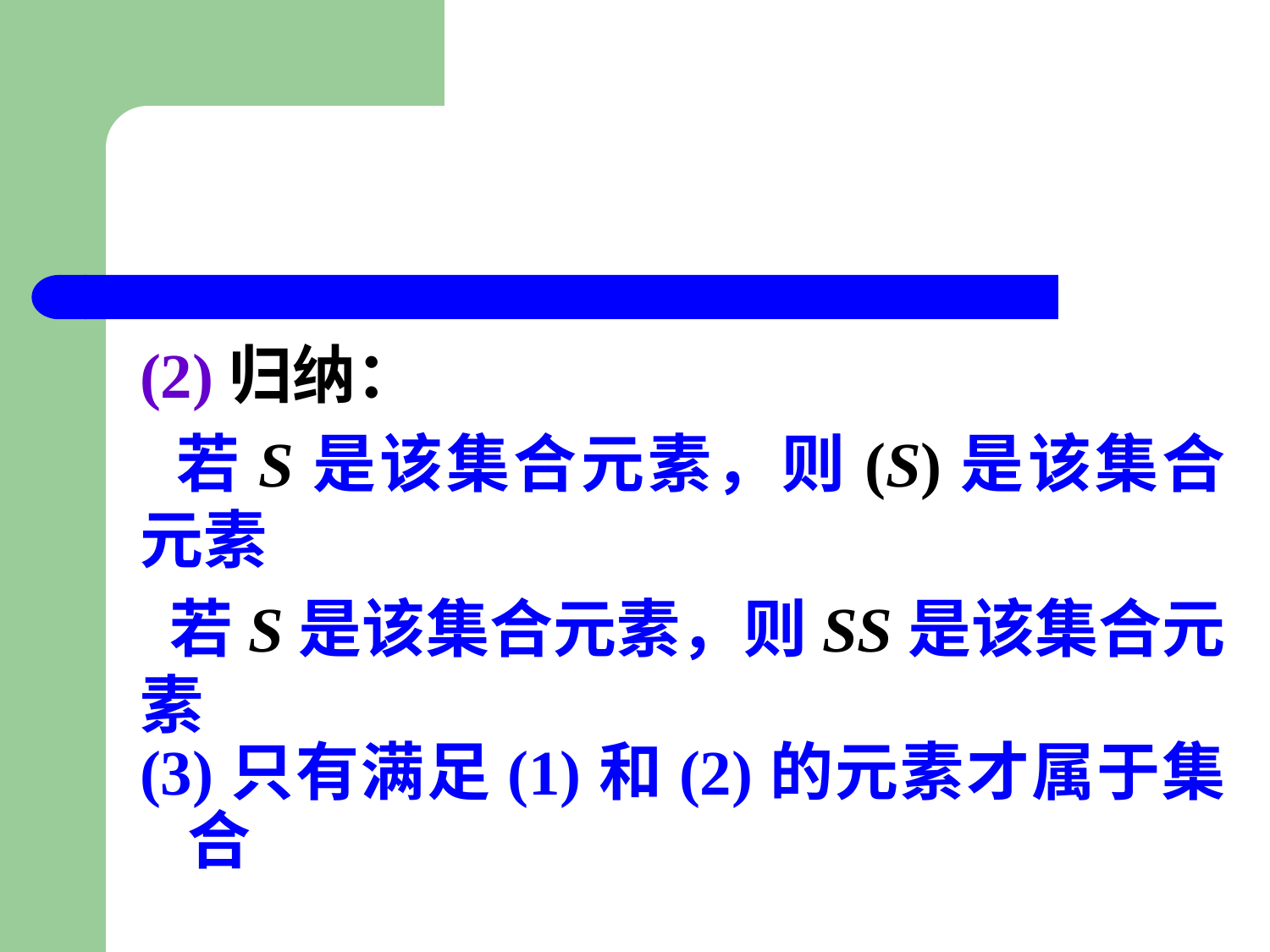

#
(2)归纳：
 若S是该集合元素，则(S)是该集合元素
 若S是该集合元素，则SS是该集合元素
(3)只有满足(1)和(2)的元素才属于集合